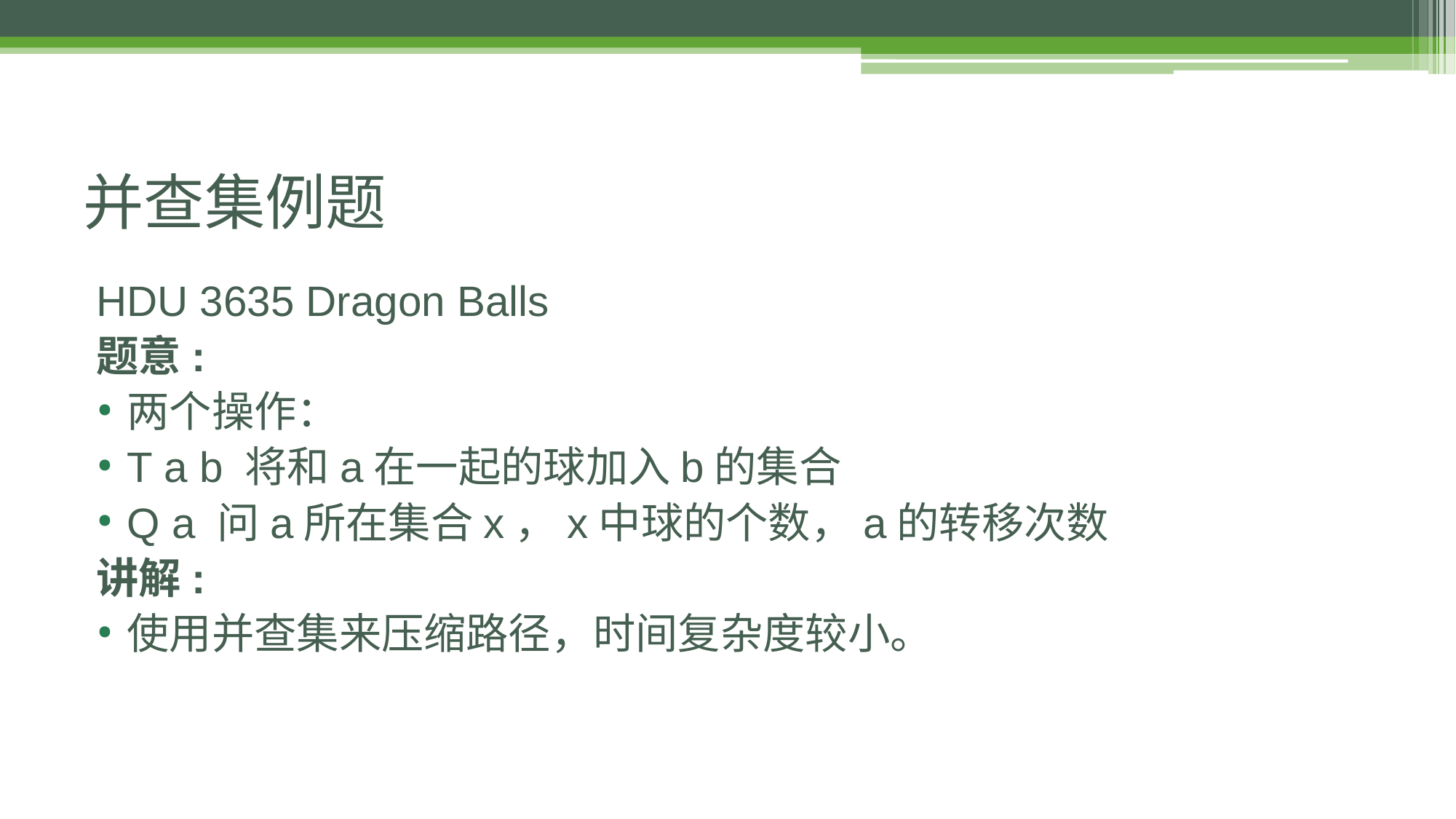

# 并查集例题
HDU 3635 Dragon Balls
题意:
两个操作：
T a b 将和a在一起的球加入b的集合
Q a 问a所在集合x，x中球的个数，a的转移次数
讲解:
使用并查集来压缩路径，时间复杂度较小。